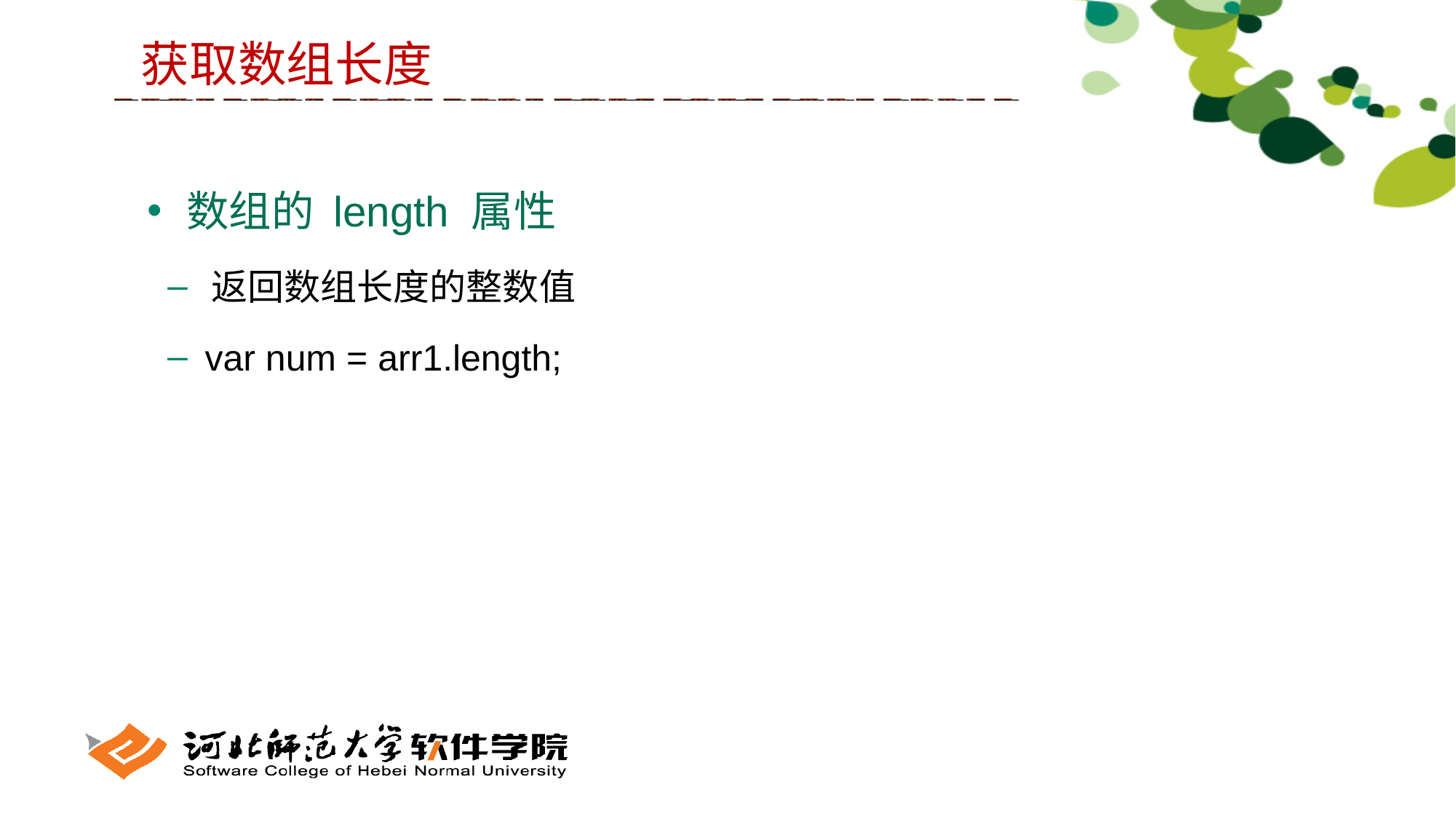

获取数组长度
 数组的 length 属性
 返回数组长度的整数值
 var num = arr1.length;